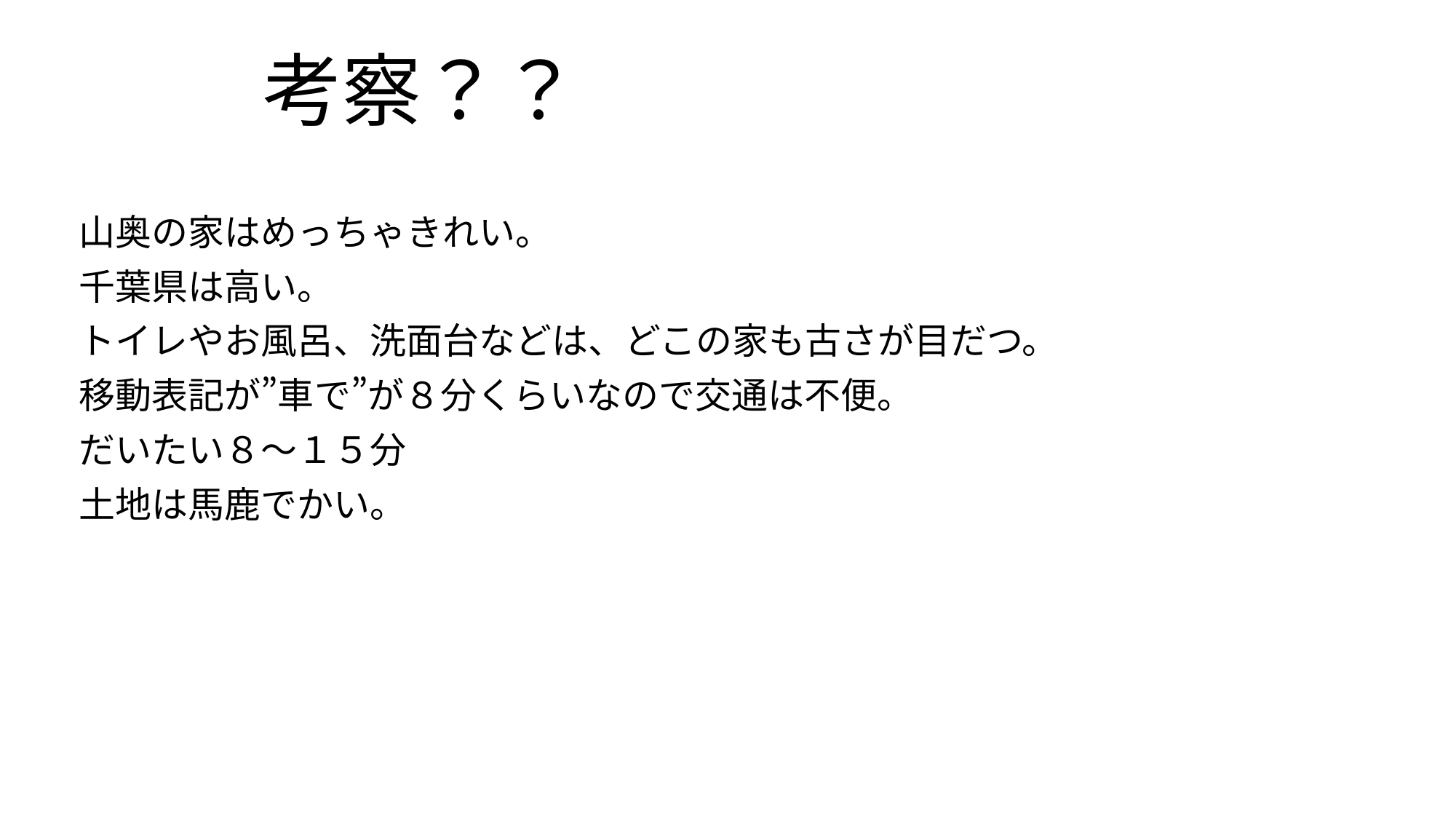

# 考察？？
山奥の家はめっちゃきれい。
千葉県は高い。
トイレやお風呂、洗面台などは、どこの家も古さが目だつ。
移動表記が”車で”が８分くらいなので交通は不便。
だいたい８～１５分
土地は馬鹿でかい。